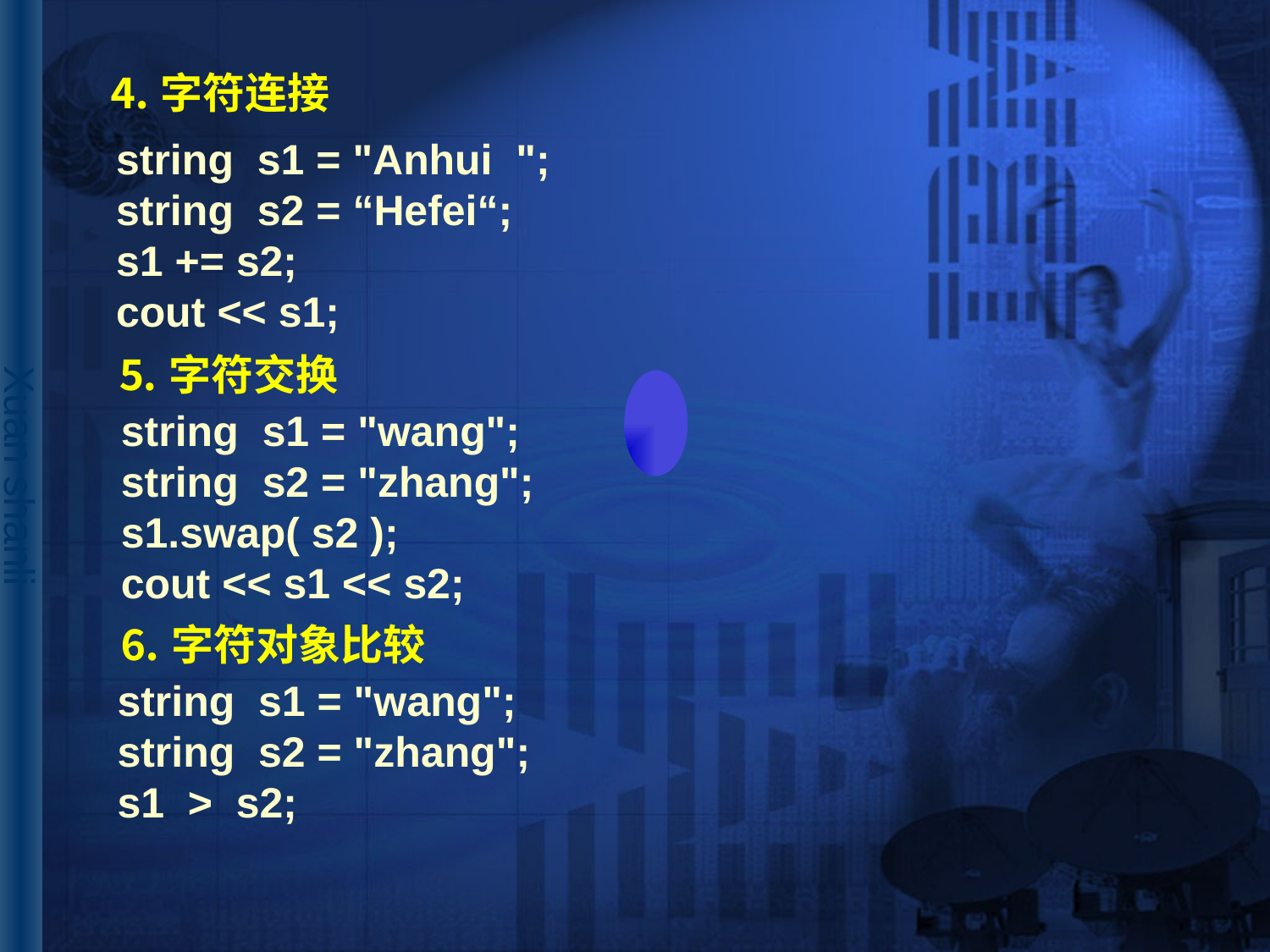

# ⒋字符连接
        string  s1 = "Anhui  ";
        string  s2 = “Hefei“;
        s1 += s2;
        cout << s1;
⒌字符交换
        string  s1 = "wang";
        string  s2 = "zhang";
        s1.swap( s2 );
        cout << s1 << s2;
⒍字符对象比较
        string  s1 = "wang";
        string  s2 = "zhang";
        s1  >  s2;